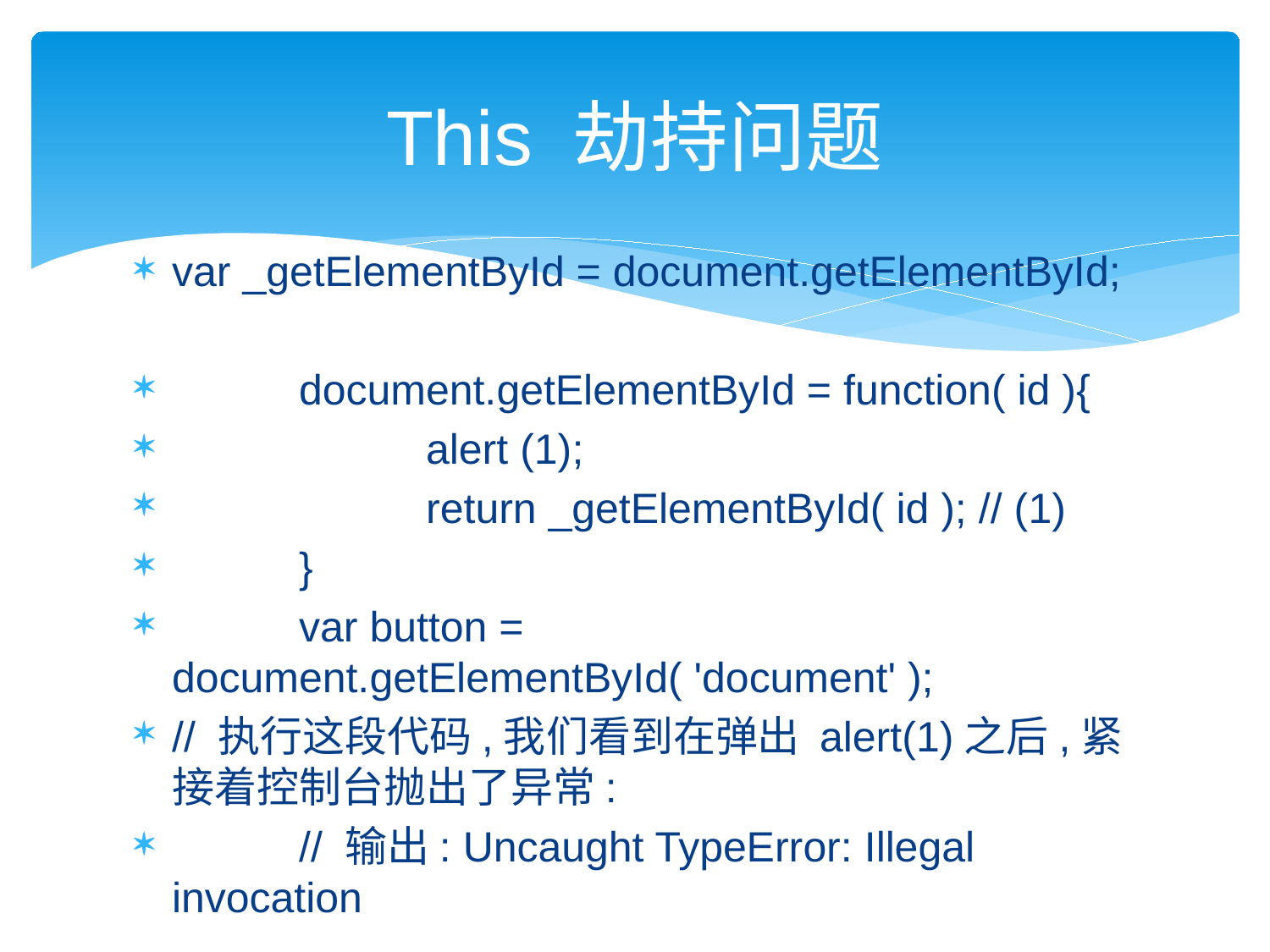

# This 劫持问题
var _getElementById = document.getElementById;

	document.getElementById = function( id ){
		alert (1);
		return _getElementById( id ); // (1)
	}
	var button = document.getElementById( 'document' );
// 执行这段代码,我们看到在弹出 alert(1)之后,紧接着控制台抛出了异常:
	// 输出: Uncaught TypeError: Illegal invocation